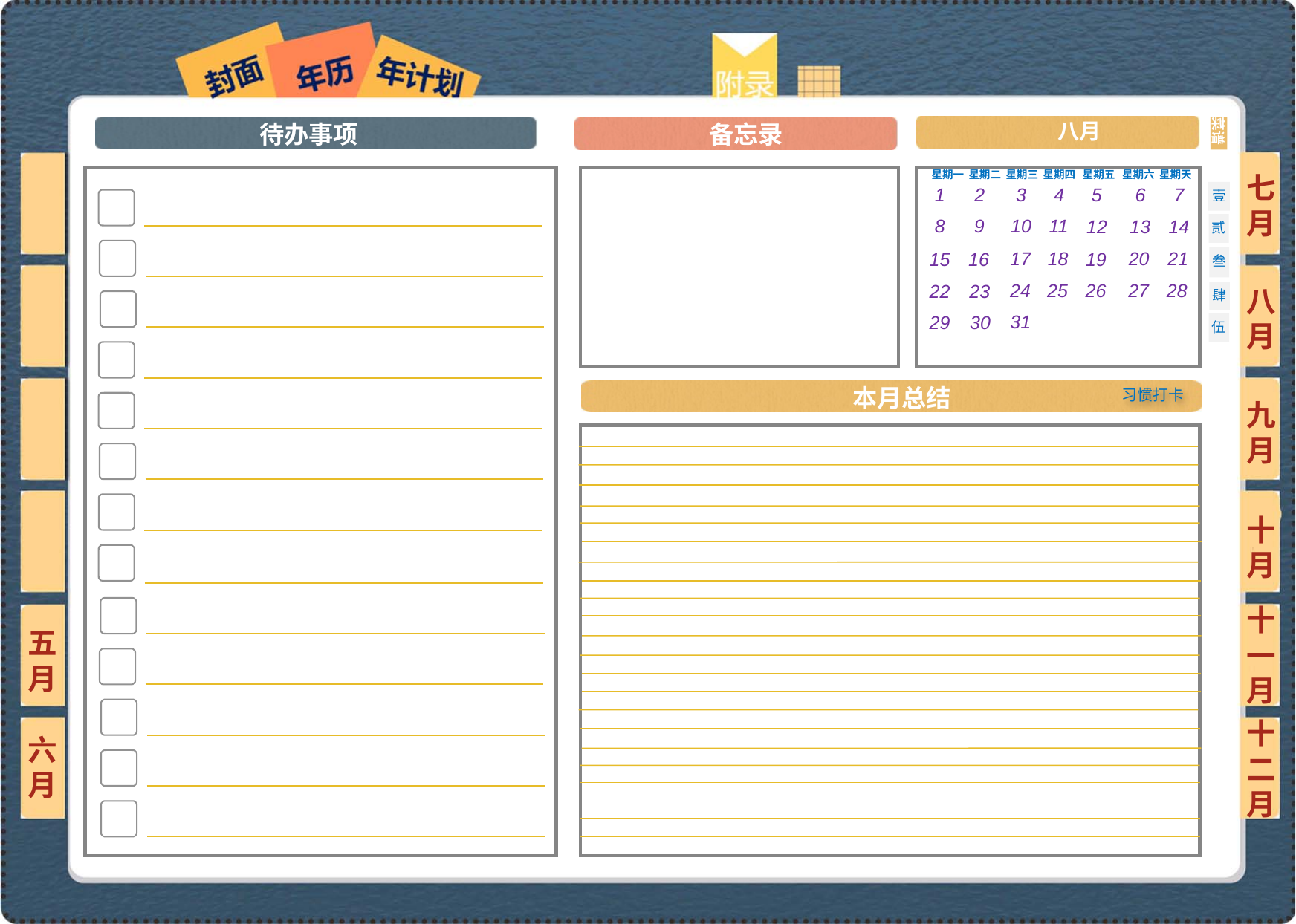

八月
七月
1
7
2
3
4
5
6
壹
10
8
9
11
14
13
12
贰
18
20
21
17
19
15
16
叁
八月
27
24
28
25
26
23
22
肆
31

30
29

伍

习惯打卡
九月
十月
十一月
五月
六月
十二月